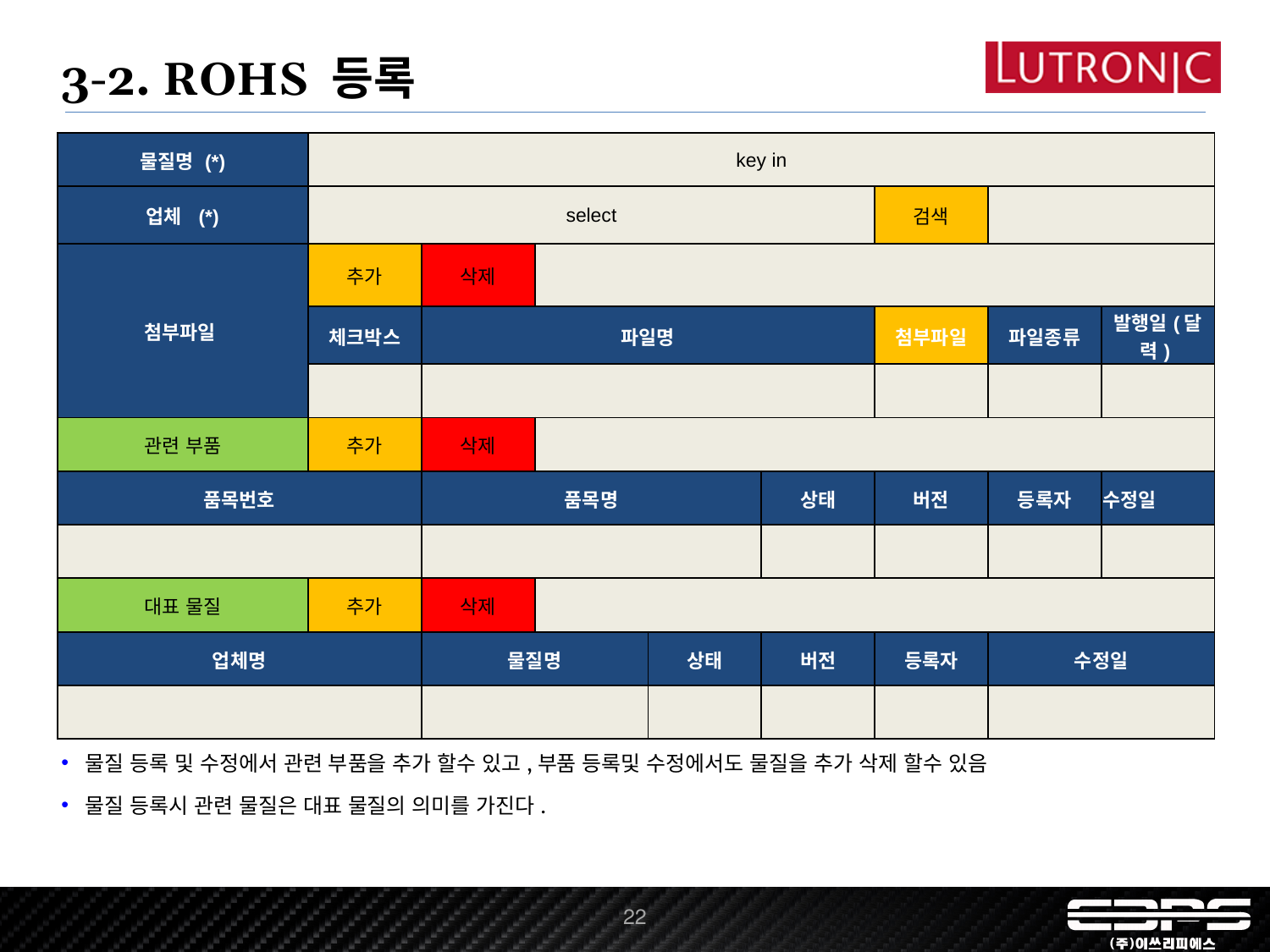

3-2. ROHS 등록
| 물질명 (\*) | key in |  |  |  |  |  |  |  |
| --- | --- | --- | --- | --- | --- | --- | --- | --- |
| 업체 (\*) | select |  |  |  |  | 검색 |  |  |
| 첨부파일 | 추가 | 삭제 |  |  |  |  |  |  |
|  | 체크박스 | 파일명 |  |  |  | 첨부파일 | 파일종류 | 발행일(달력) |
|  |  |  |  |  |  |  |  |  |
| 관련 부품 | 추가 | 삭제 |  |  |  |  |  |  |
| 품목번호 |  | 품목명 |  |  | 상태 | 버전 | 등록자 | 수정일 |
|  |  |  |  |  |  |  |  |  |
| 대표 물질 | 추가 | 삭제 |  |  |  |  |  |  |
| 업체명 |  | 물질명 |  | 상태 | 버전 | 등록자 | 수정일 |  |
|  |  |  |  |  |  |  |  |  |
물질 등록 및 수정에서 관련 부품을 추가 할수 있고,부품 등록및 수정에서도 물질을 추가 삭제 할수 있음
물질 등록시 관련 물질은 대표 물질의 의미를 가진다.